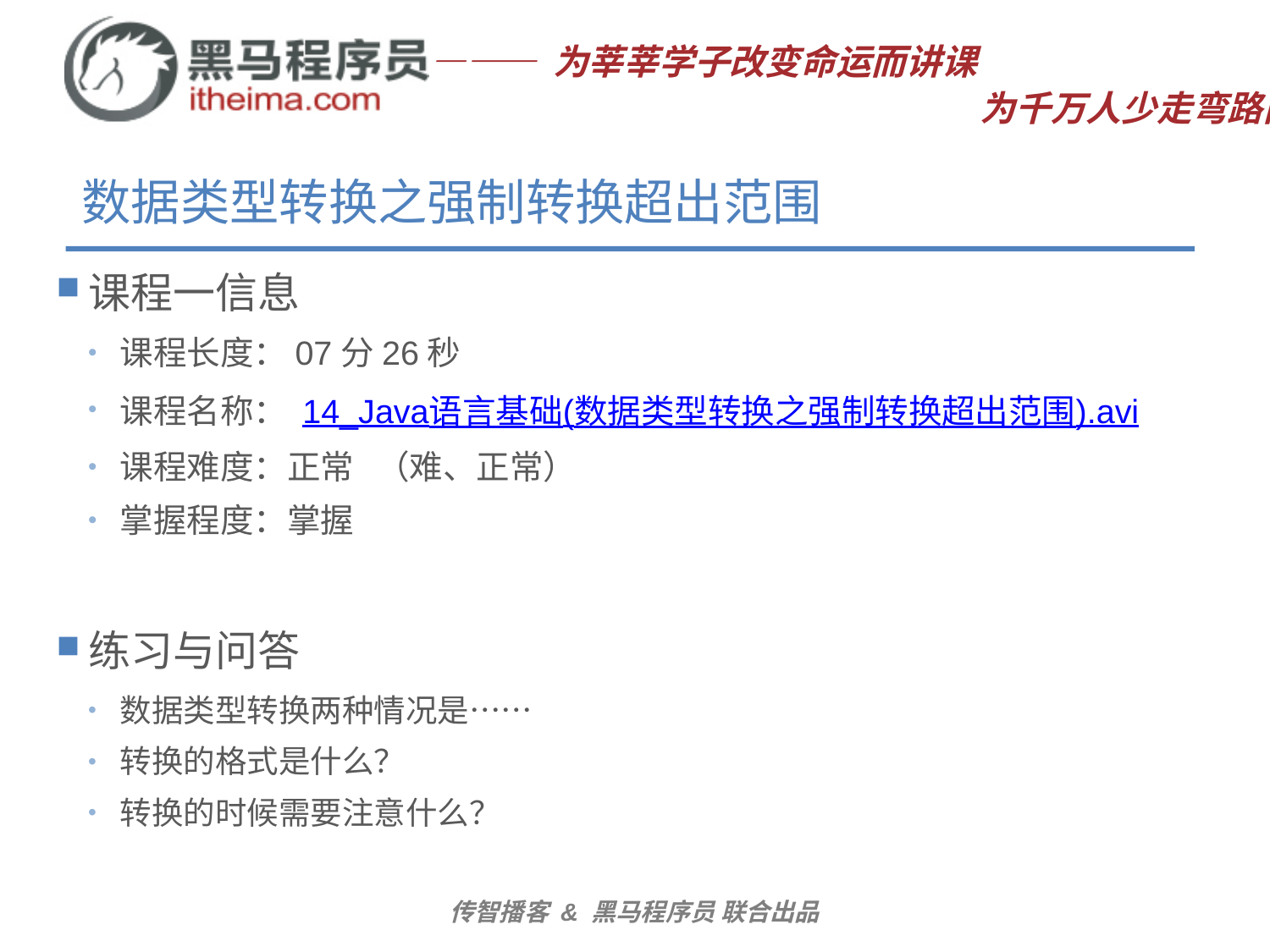

# 数据类型转换之强制转换超出范围
课程一信息
课程长度：07分26秒
课程名称： 14_Java语言基础(数据类型转换之强制转换超出范围).avi
课程难度：正常   （难、正常）
掌握程度：掌握

练习与问答
数据类型转换两种情况是……
转换的格式是什么？
转换的时候需要注意什么？